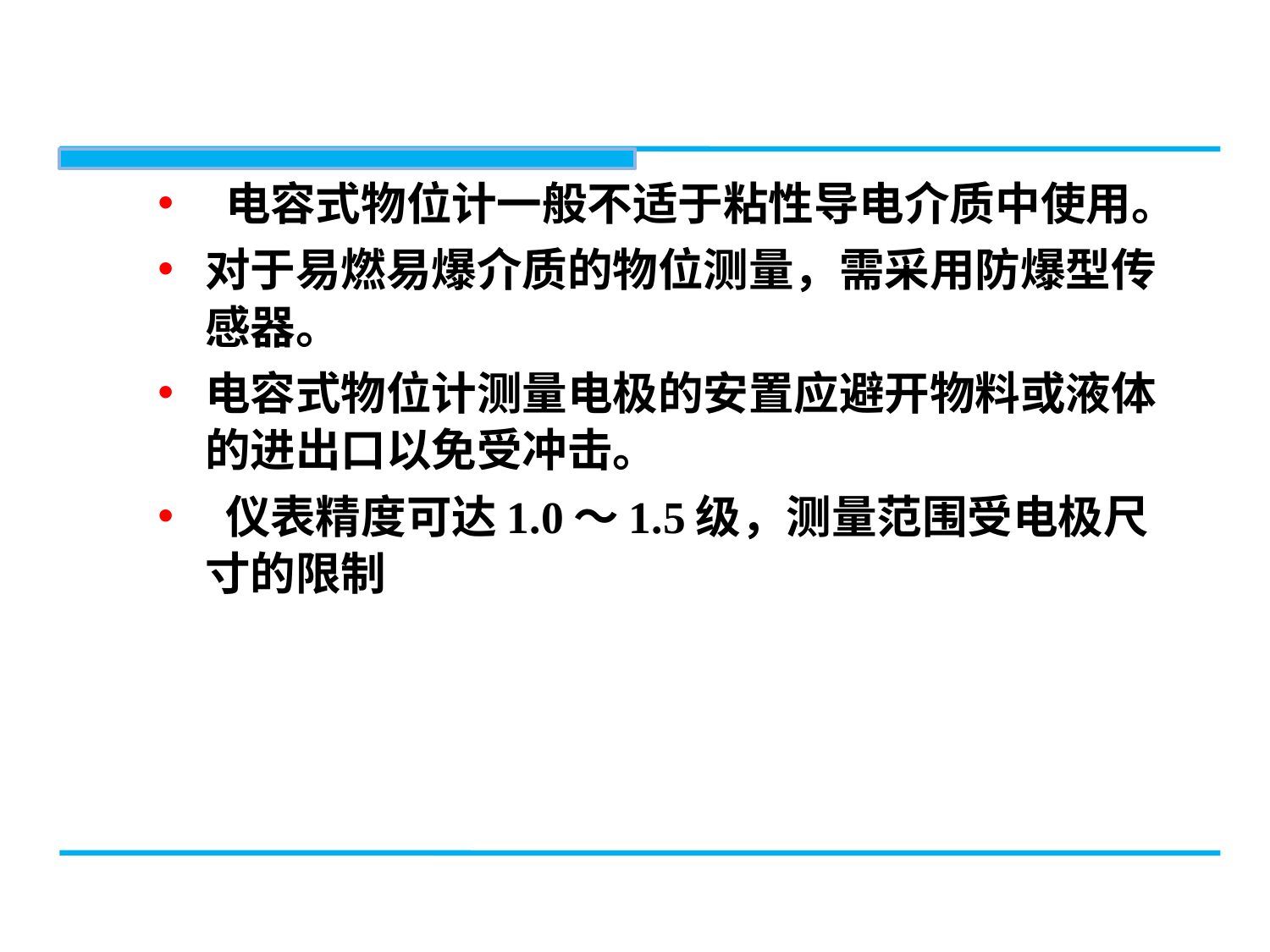

电容式物位计一般不适于粘性导电介质中使用。
对于易燃易爆介质的物位测量，需采用防爆型传感器。
电容式物位计测量电极的安置应避开物料或液体的进出口以免受冲击。
 仪表精度可达1.0～1.5级，测量范围受电极尺寸的限制